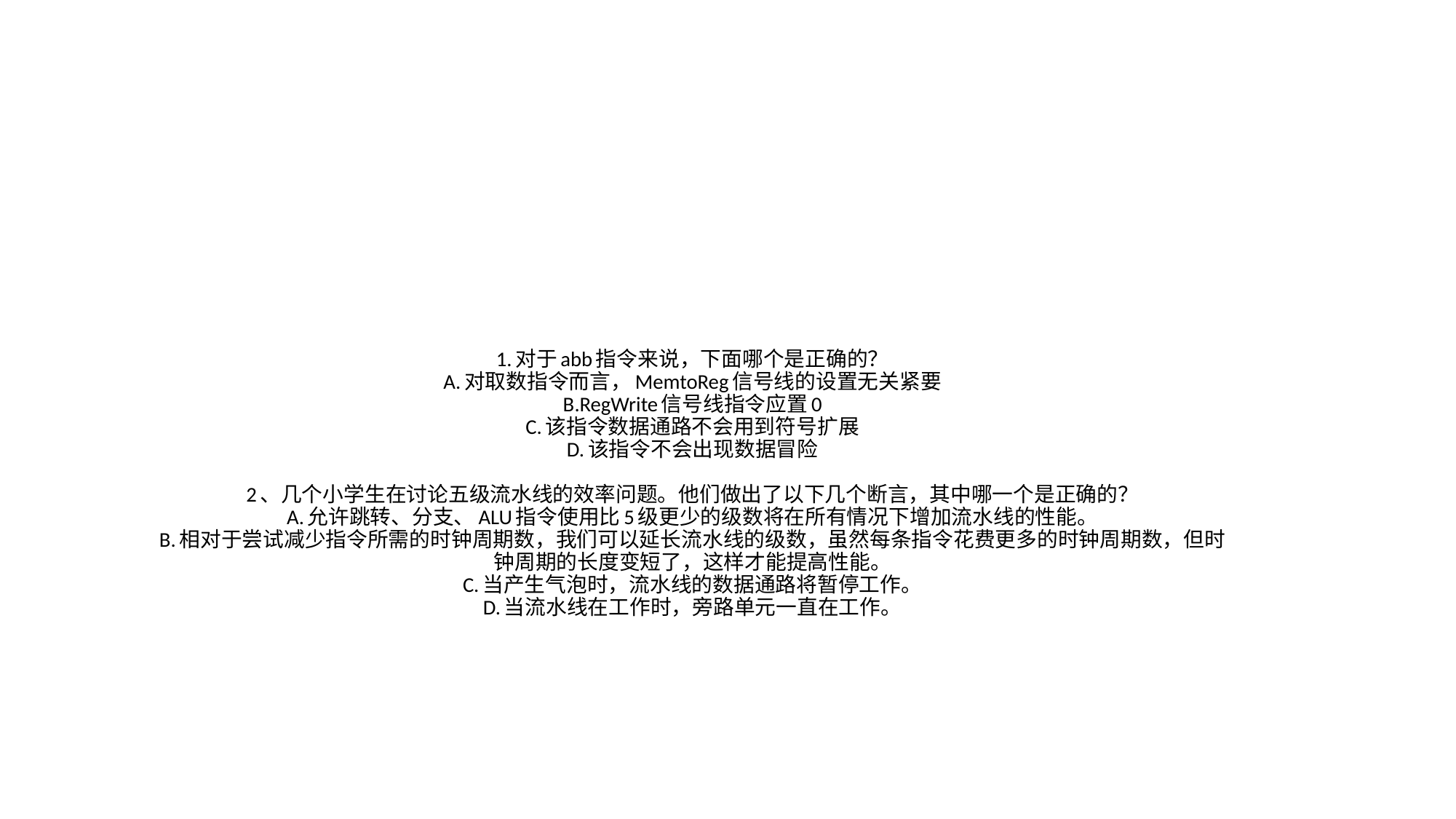

# 1.对于abb指令来说，下面哪个是正确的？ A.对取数指令而言，MemtoReg信号线的设置无关紧要 B.RegWrite信号线指令应置0 C.该指令数据通路不会用到符号扩展 D.该指令不会出现数据冒险 2、几个小学生在讨论五级流水线的效率问题。他们做出了以下几个断言，其中哪一个是正确的？ A.允许跳转、分支、ALU指令使用比5级更少的级数将在所有情况下增加流水线的性能。 B.相对于尝试减少指令所需的时钟周期数，我们可以延长流水线的级数，虽然每条指令花费更多的时钟周期数，但时钟周期的长度变短了，这样才能提高性能。 C.当产生气泡时，流水线的数据通路将暂停工作。 D.当流水线在工作时，旁路单元一直在工作。